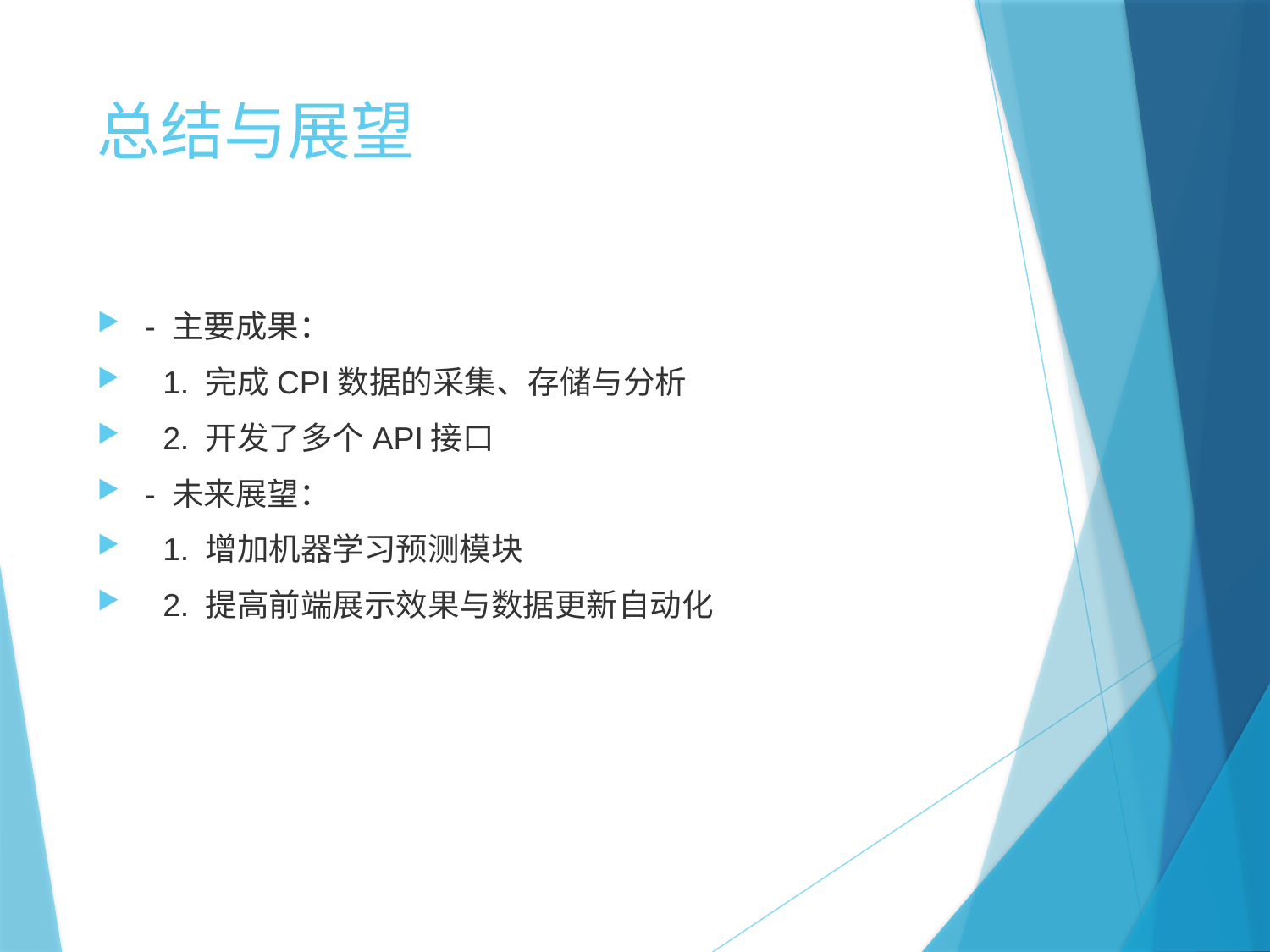

# 总结与展望
- 主要成果：
  1. 完成CPI数据的采集、存储与分析
  2. 开发了多个API接口
- 未来展望：
  1. 增加机器学习预测模块
  2. 提高前端展示效果与数据更新自动化